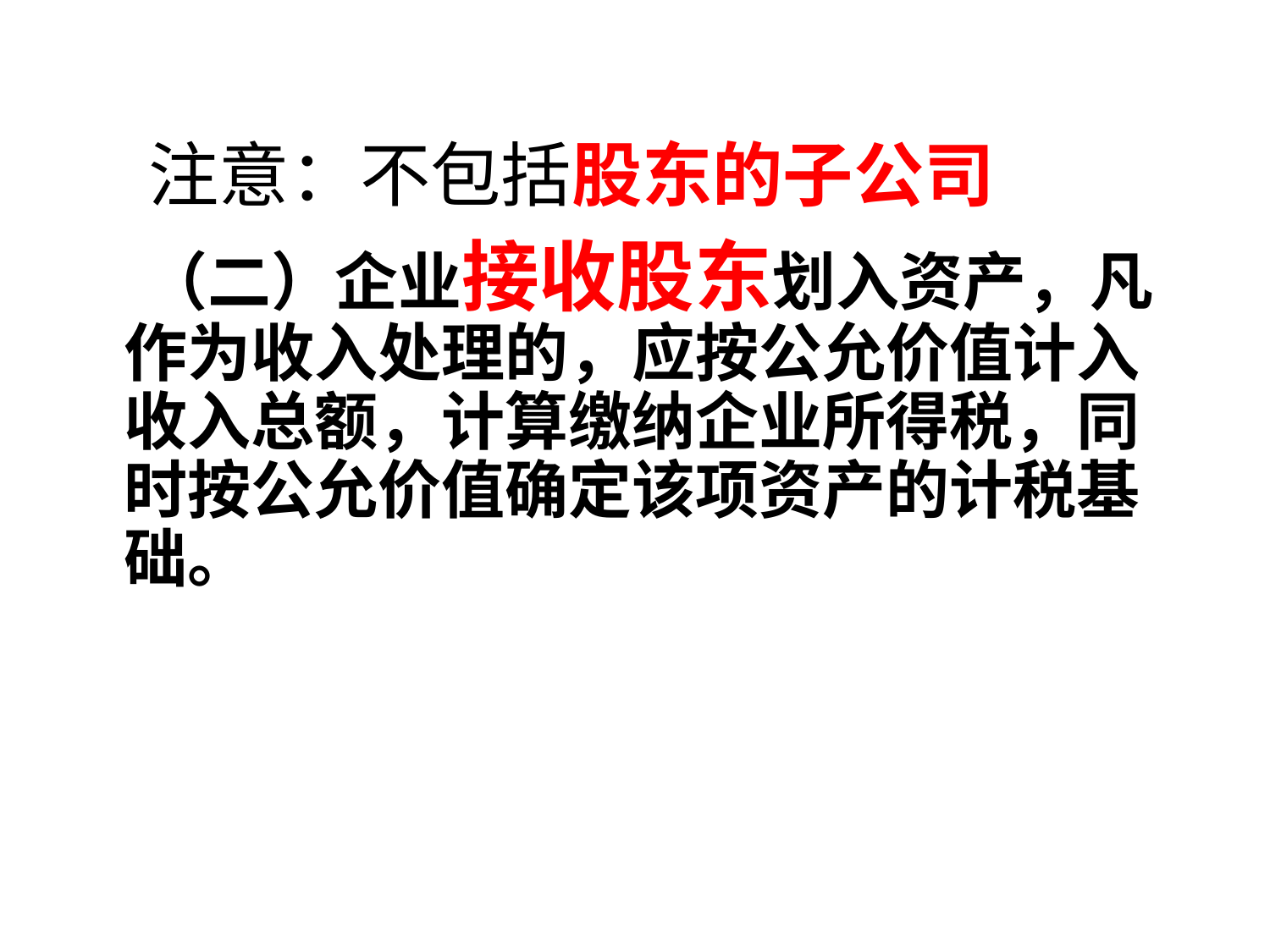

# 注意：不包括股东的子公司
  （二）企业接收股东划入资产，凡作为收入处理的，应按公允价值计入收入总额，计算缴纳企业所得税，同时按公允价值确定该项资产的计税基础。